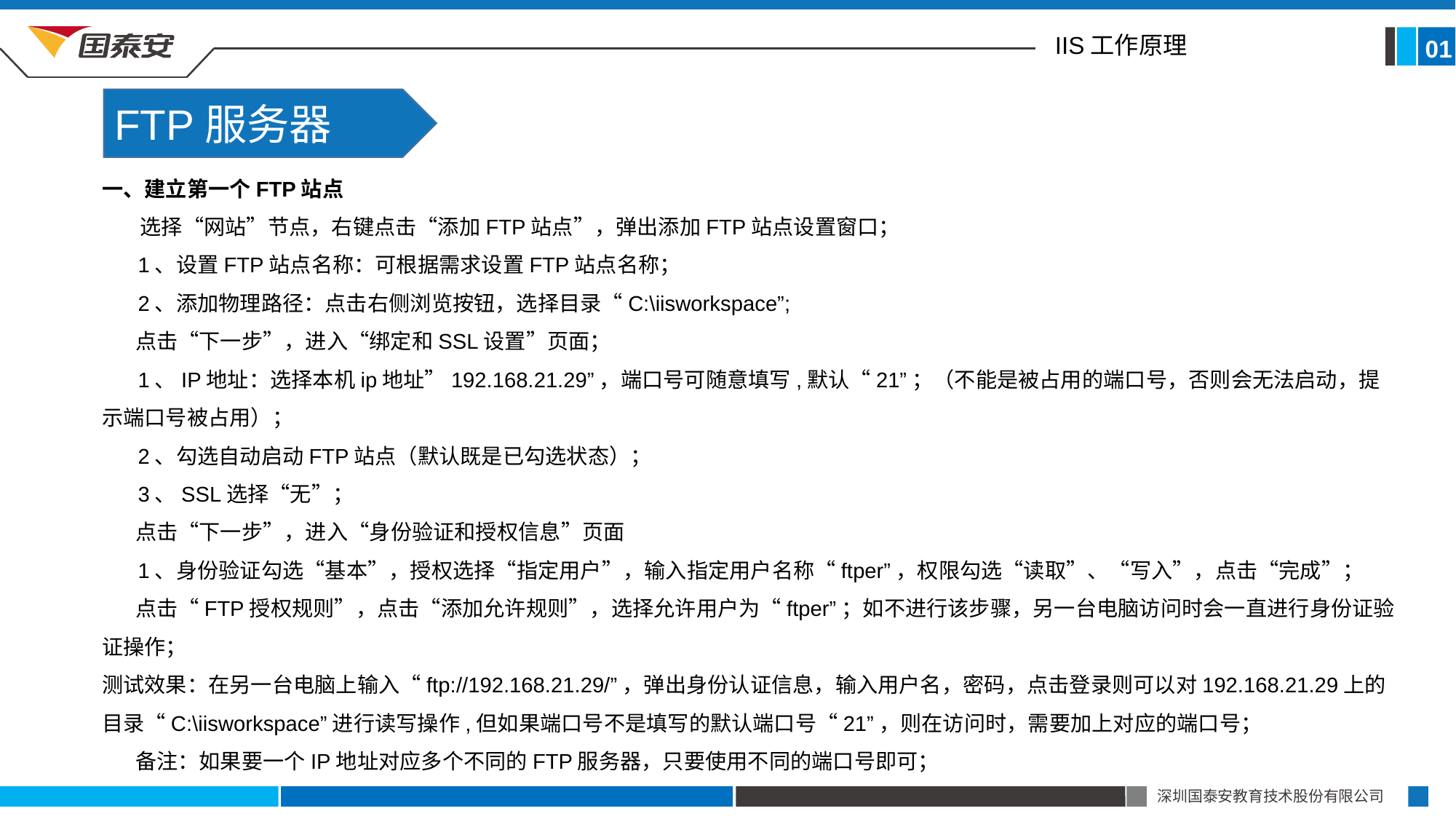

01
IIS工作原理

FTP服务器
一、建立第一个FTP站点
       选择“网站”节点，右键点击“添加FTP站点”，弹出添加FTP站点设置窗口；
      1、设置FTP站点名称：可根据需求设置FTP站点名称；
      2、添加物理路径：点击右侧浏览按钮，选择目录“C:\iisworkspace”;
      点击“下一步”，进入“绑定和SSL设置”页面；
      1、IP地址：选择本机ip地址”192.168.21.29”，端口号可随意填写,默认“21”；（不能是被占用的端口号，否则会无法启动，提示端口号被占用）；
      2、勾选自动启动FTP站点（默认既是已勾选状态）；
      3、SSL选择“无”；
      点击“下一步”，进入“身份验证和授权信息”页面
      1、身份验证勾选“基本”，授权选择“指定用户”，输入指定用户名称“ftper”，权限勾选“读取”、“写入”，点击“完成”；
      点击“FTP授权规则”，点击“添加允许规则”，选择允许用户为“ftper”；如不进行该步骤，另一台电脑访问时会一直进行身份证验证操作；
测试效果：在另一台电脑上输入“ftp://192.168.21.29/”，弹出身份认证信息，输入用户名，密码，点击登录则可以对192.168.21.29上的目录“C:\iisworkspace”进行读写操作,但如果端口号不是填写的默认端口号“21”，则在访问时，需要加上对应的端口号；
      备注：如果要一个IP地址对应多个不同的FTP服务器，只要使用不同的端口号即可；